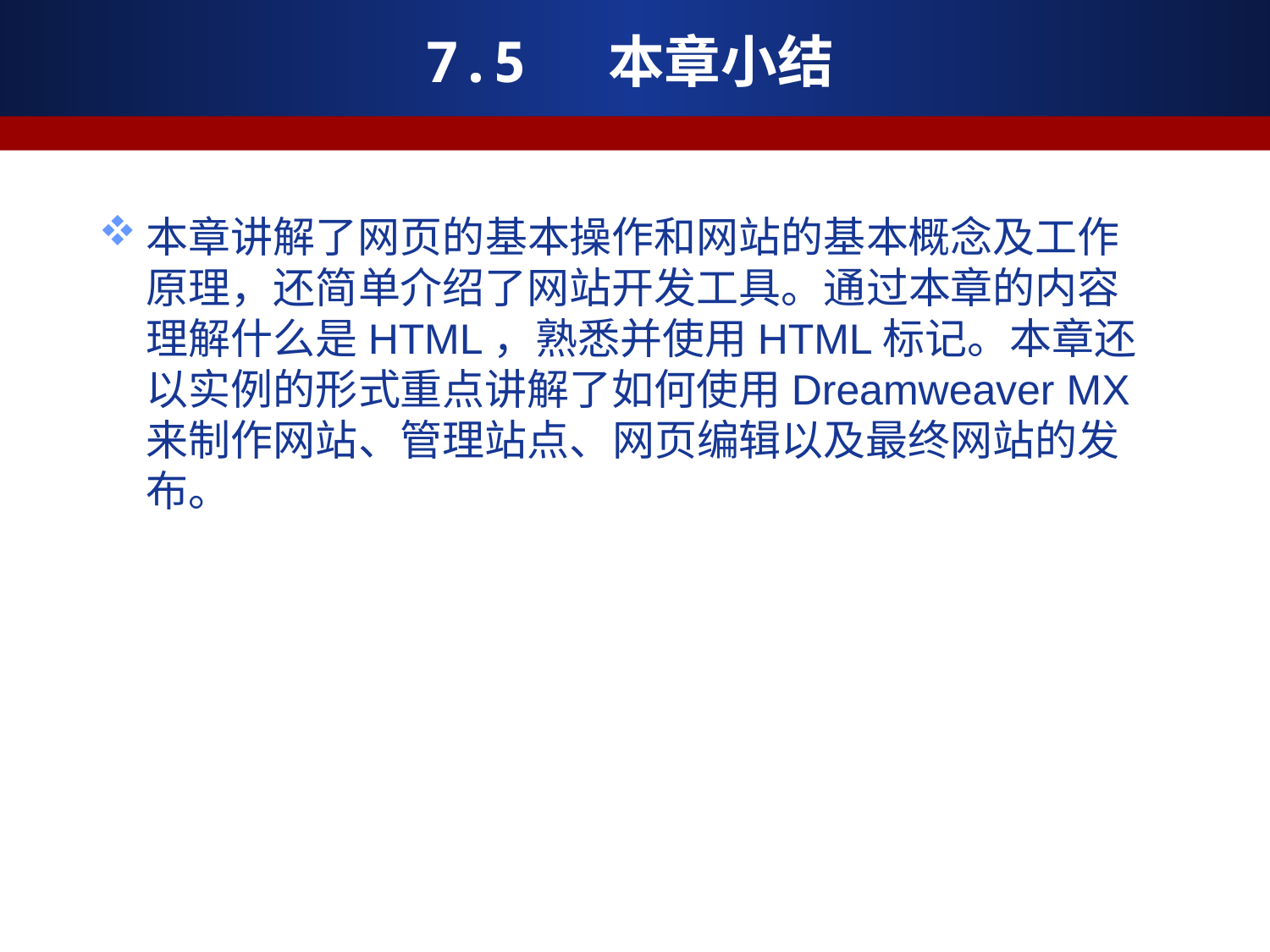

# 7.5  本章小结
本章讲解了网页的基本操作和网站的基本概念及工作原理，还简单介绍了网站开发工具。通过本章的内容理解什么是HTML，熟悉并使用HTML标记。本章还以实例的形式重点讲解了如何使用Dreamweaver MX来制作网站、管理站点、网页编辑以及最终网站的发布。